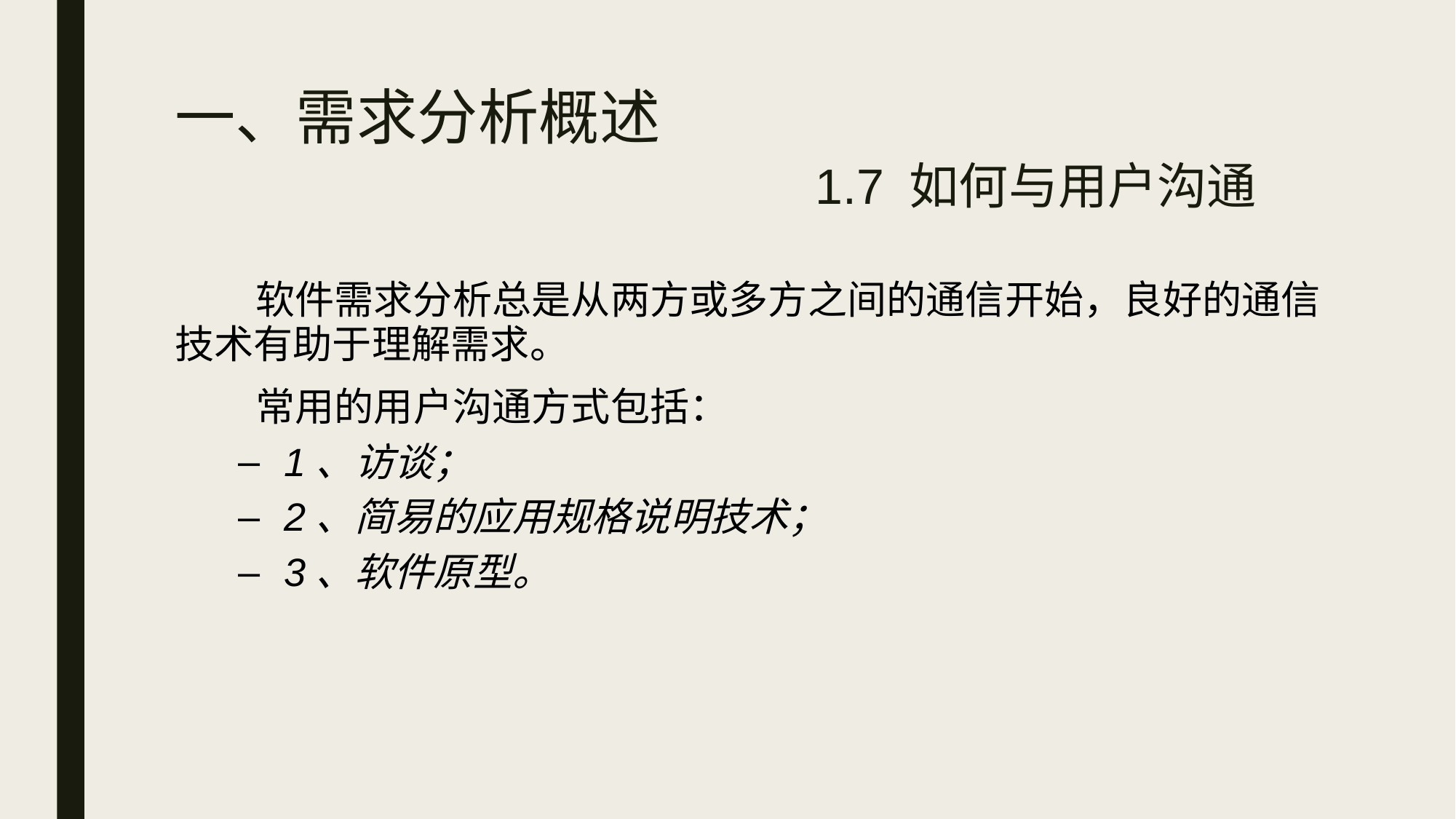

# 一、需求分析概述 1.7 如何与用户沟通
        软件需求分析总是从两方或多方之间的通信开始，良好的通信技术有助于理解需求。
        常用的用户沟通方式包括：
1、访谈；
2、简易的应用规格说明技术；
3、软件原型。